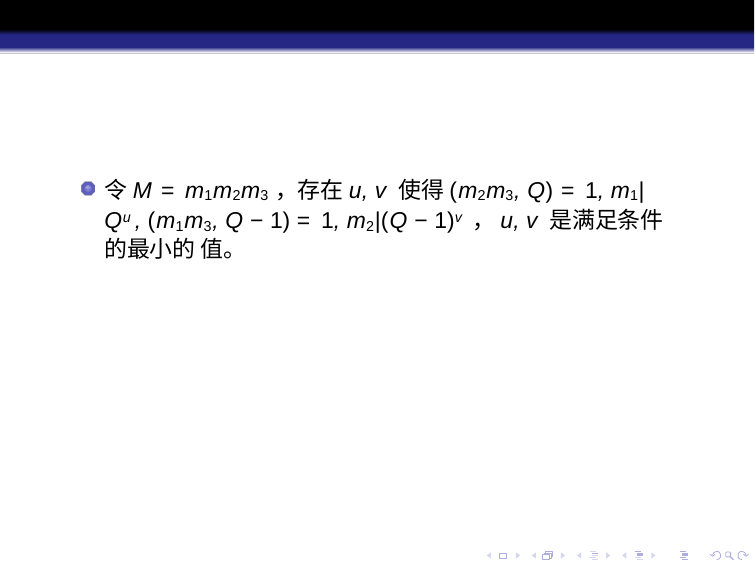

令M = m1m2m3，存在u, v 使得(m2m3, Q) = 1, m1|Qu , (m1m3, Q − 1) = 1, m2|(Q − 1)v ，u, v 是满足条件的最小的 值。